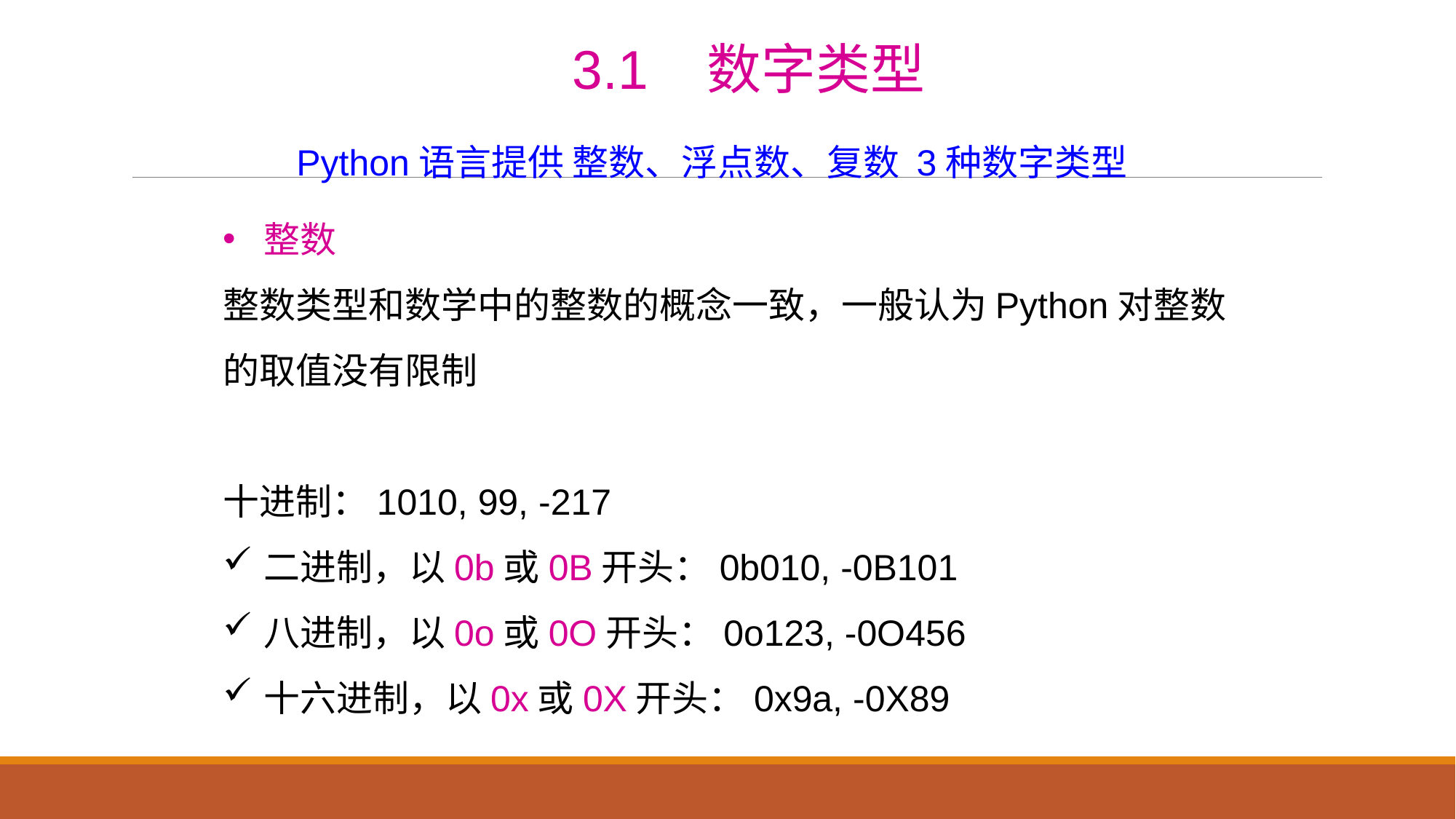

3.1   数字类型
Python语言提供 整数、浮点数、复数 3种数字类型
整数
整数类型和数学中的整数的概念一致，一般认为Python对整数的取值没有限制

十进制：1010, 99, -217
二进制，以0b或0B开头：0b010, -0B101
八进制，以0o或0O开头：0o123, -0O456
十六进制，以0x或0X开头：0x9a, -0X89